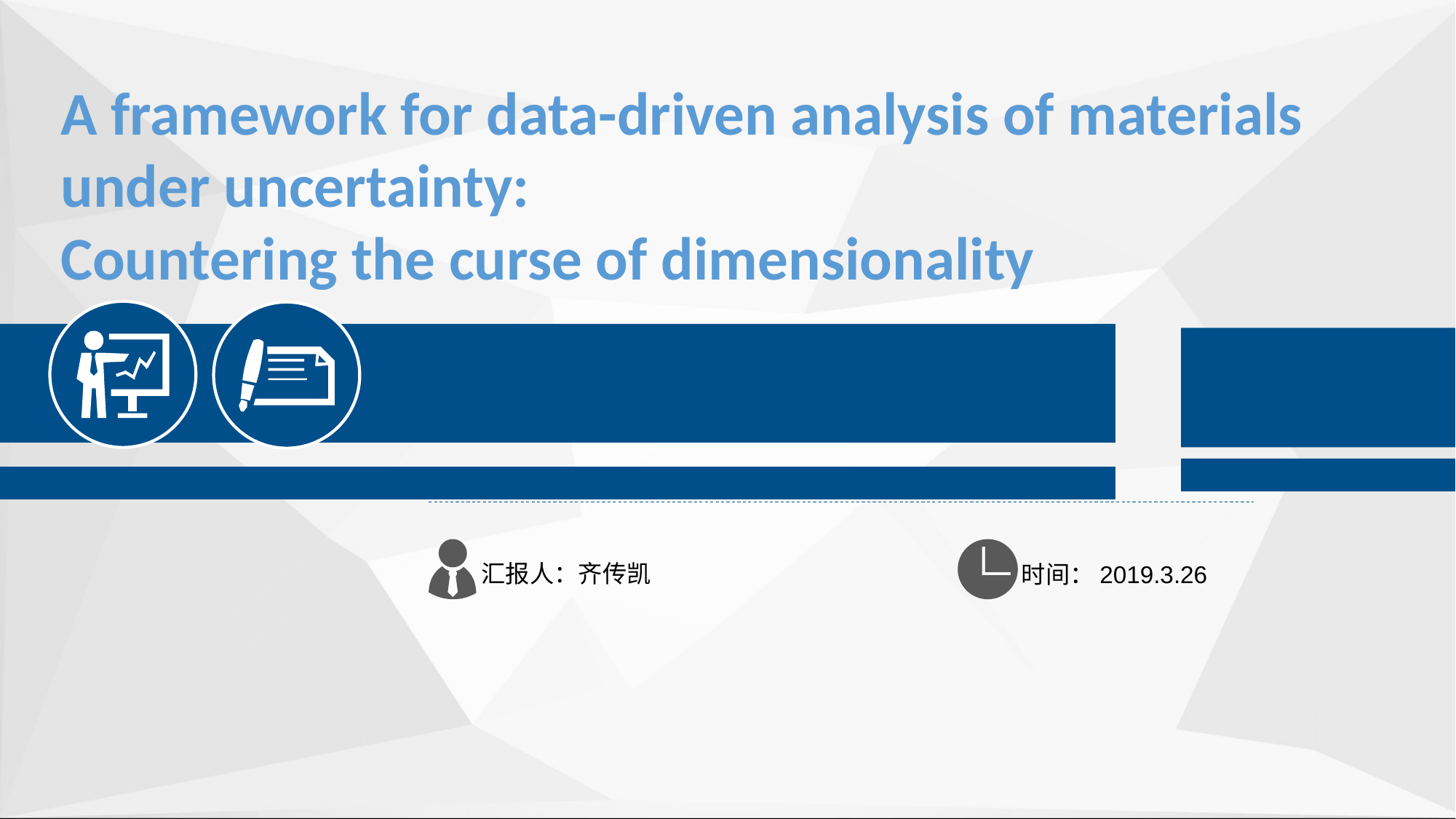

A framework for data-driven analysis of materials under uncertainty:
Countering the curse of dimensionality

汇报人：齐传凯

时间：2019.3.26